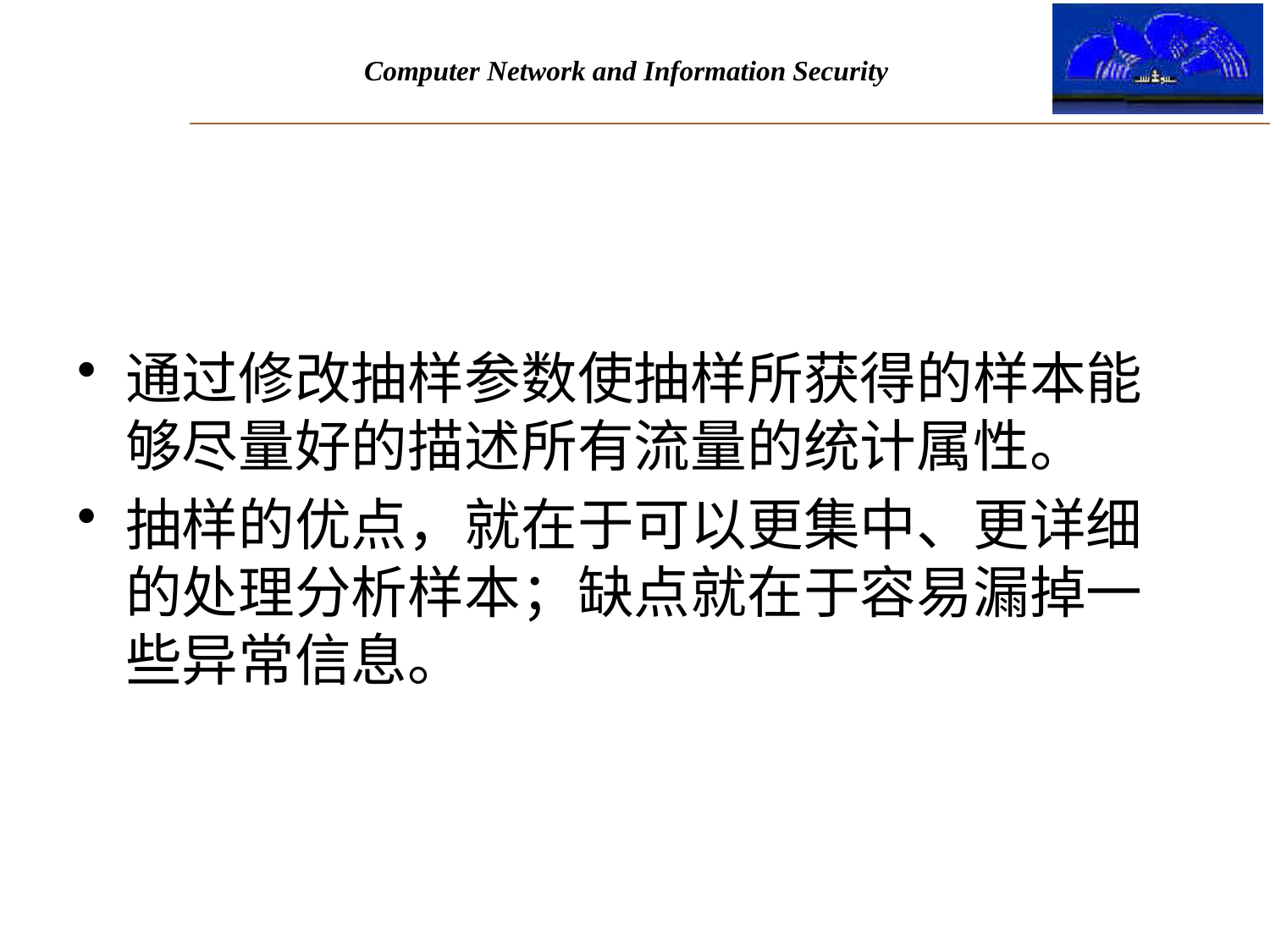

#
通过修改抽样参数使抽样所获得的样本能够尽量好的描述所有流量的统计属性。
抽样的优点，就在于可以更集中、更详细的处理分析样本；缺点就在于容易漏掉一些异常信息。